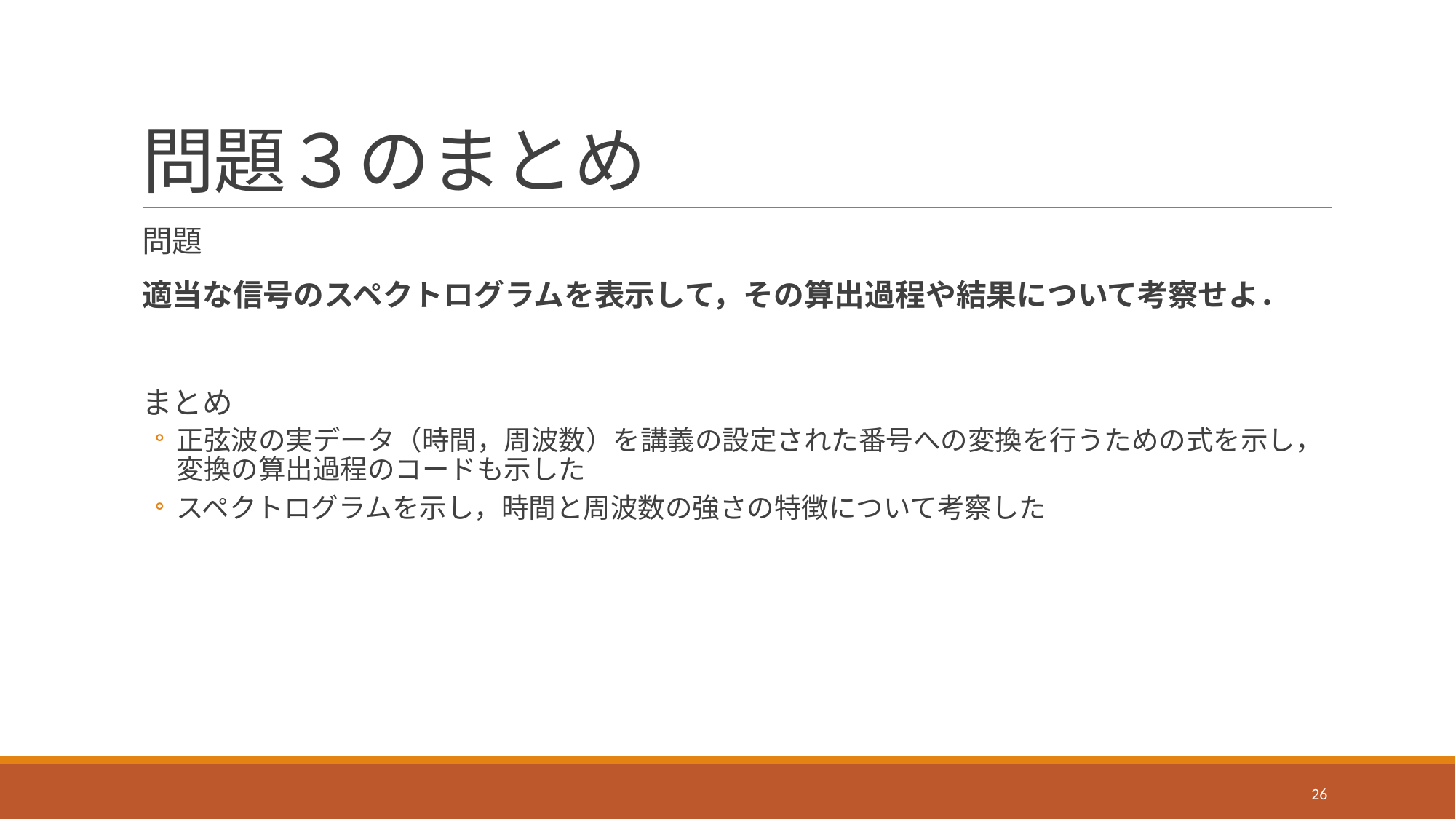

# 問題３のまとめ
問題
適当な信号のスペクトログラムを表示して，その算出過程や結果について考察せよ．

まとめ
正弦波の実データ（時間，周波数）を講義の設定された番号への変換を行うための式を示し，変換の算出過程のコードも示した
スペクトログラムを示し，時間と周波数の強さの特徴について考察した
26